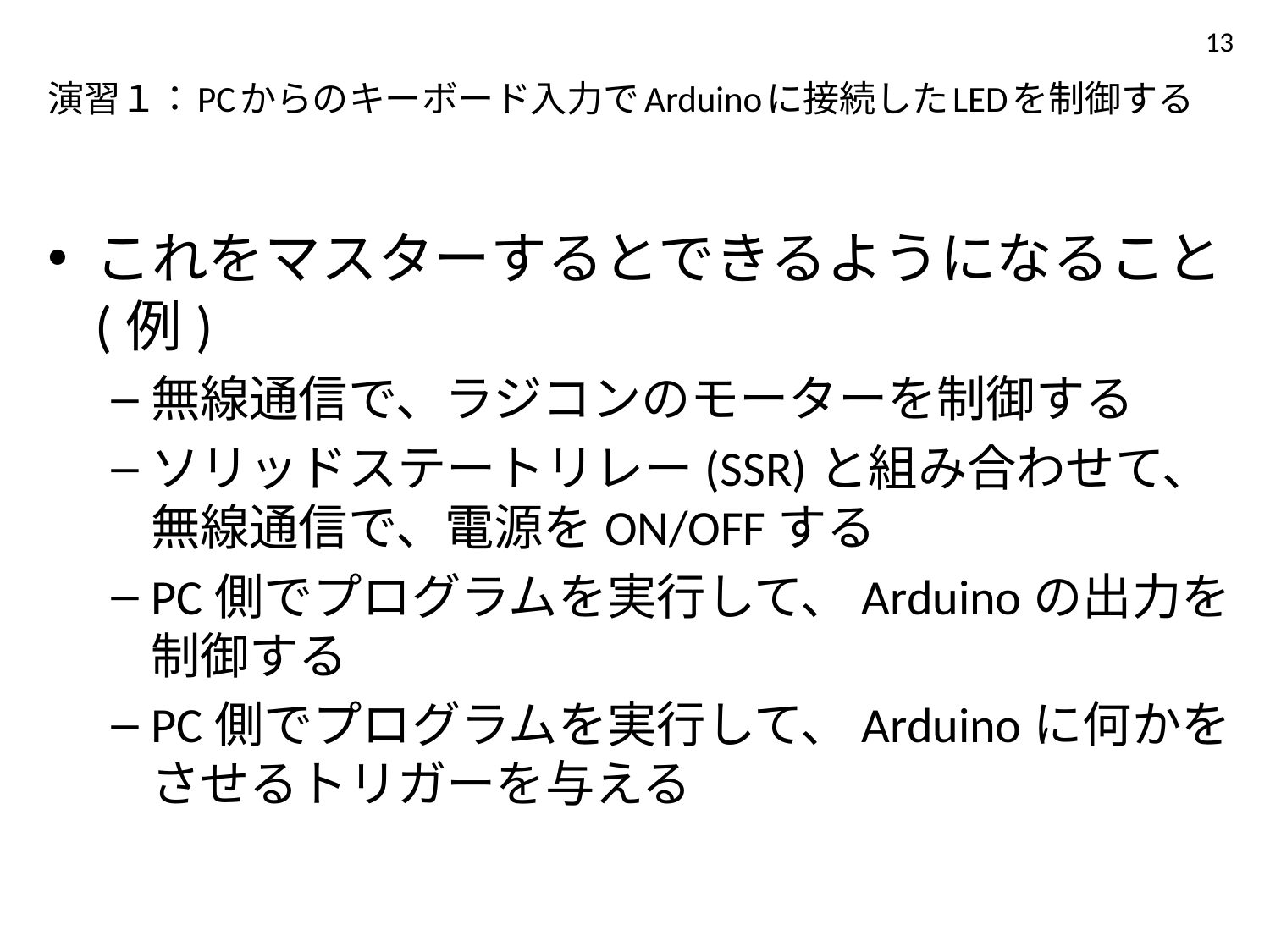

13
# 演習１：PCからのキーボード入力でArduinoに接続したLEDを制御する
これをマスターするとできるようになること(例)
無線通信で、ラジコンのモーターを制御する
ソリッドステートリレー(SSR)と組み合わせて、無線通信で、電源をON/OFFする
PC側でプログラムを実行して、Arduinoの出力を制御する
PC側でプログラムを実行して、Arduinoに何かをさせるトリガーを与える